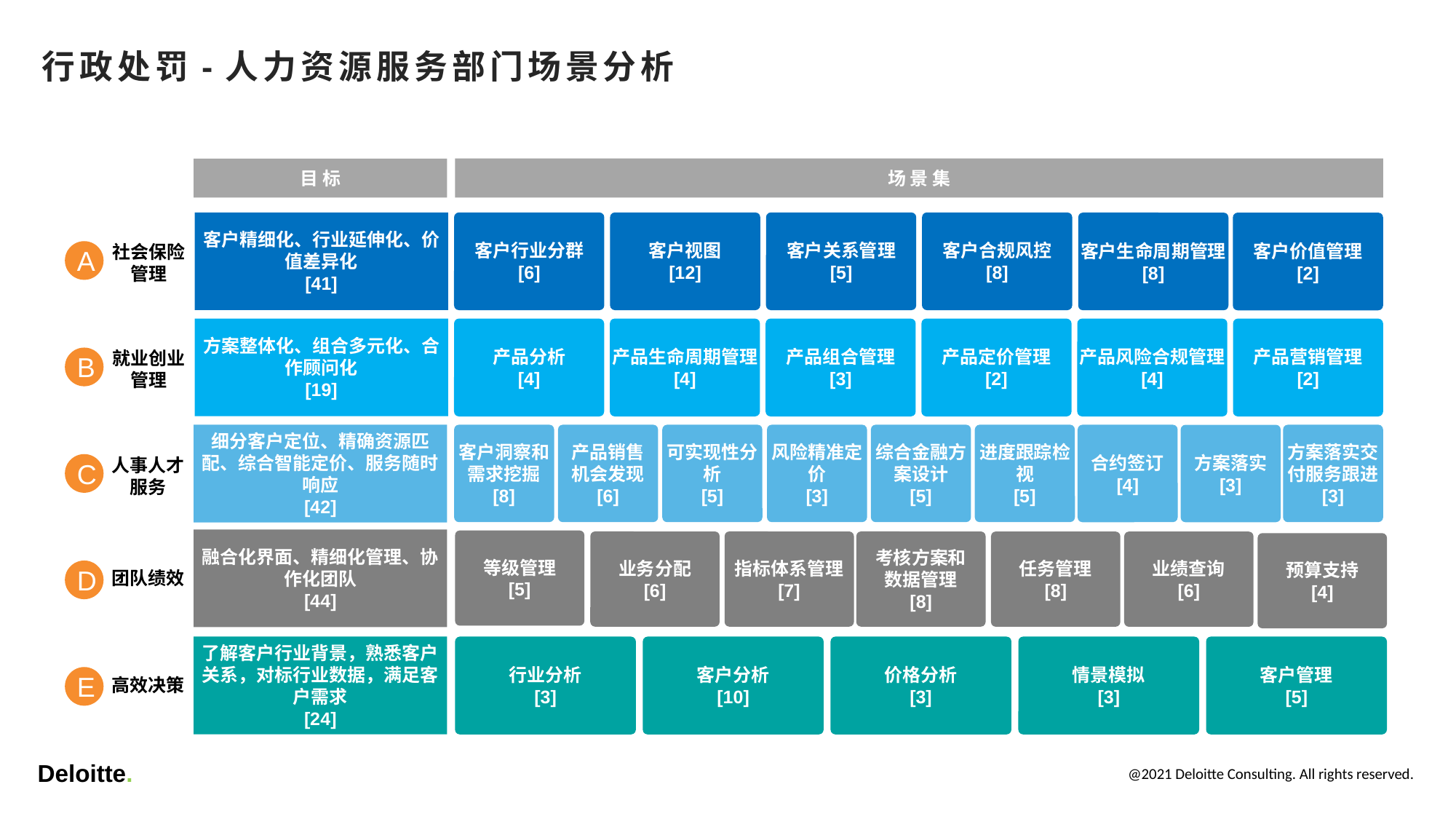

# 行政处罚-人力资源服务部门场景分析
场 景 集
目 标
客户精细化、行业延伸化、价值差异化
[41]
客户行业分群
[6]
客户视图
[12]
客户合规风控
[8]
客户关系管理
[5]
客户生命周期管理
[8]
客户价值管理
[2]
方案整体化、组合多元化、合作顾问化
[19]
产品分析
[4]
产品生命周期管理
[4]
产品组合管理
[3]
产品定价管理
[2]
产品风险合规管理
[4]
产品营销管理
[2]
细分客户定位、精确资源匹配、综合智能定价、服务随时响应
[42]
客户洞察和需求挖掘
[8]
产品销售
机会发现
[6]
可实现性分析
[5]
风险精准定价
[3]
综合金融方案设计
[5]
进度跟踪检视
[5]
方案落实交付服务跟进
[3]
合约签订
[4]
方案落实
[3]
融合化界面、精细化管理、协作化团队
[44]
等级管理
[5]
业务分配
[6]
指标体系管理
[7]
考核方案和
数据管理
[8]
任务管理
[8]
业绩查询
[6]
预算支持
[4]
了解客户行业背景，熟悉客户关系，对标行业数据，满足客户需求
[24]
行业分析
[3]
客户分析
[10]
情景模拟
[3]
客户管理
[5]
价格分析
[3]
社会保险管理
A
B
C
D
E
就业创业管理
人事人才服务
团队绩效
高效决策